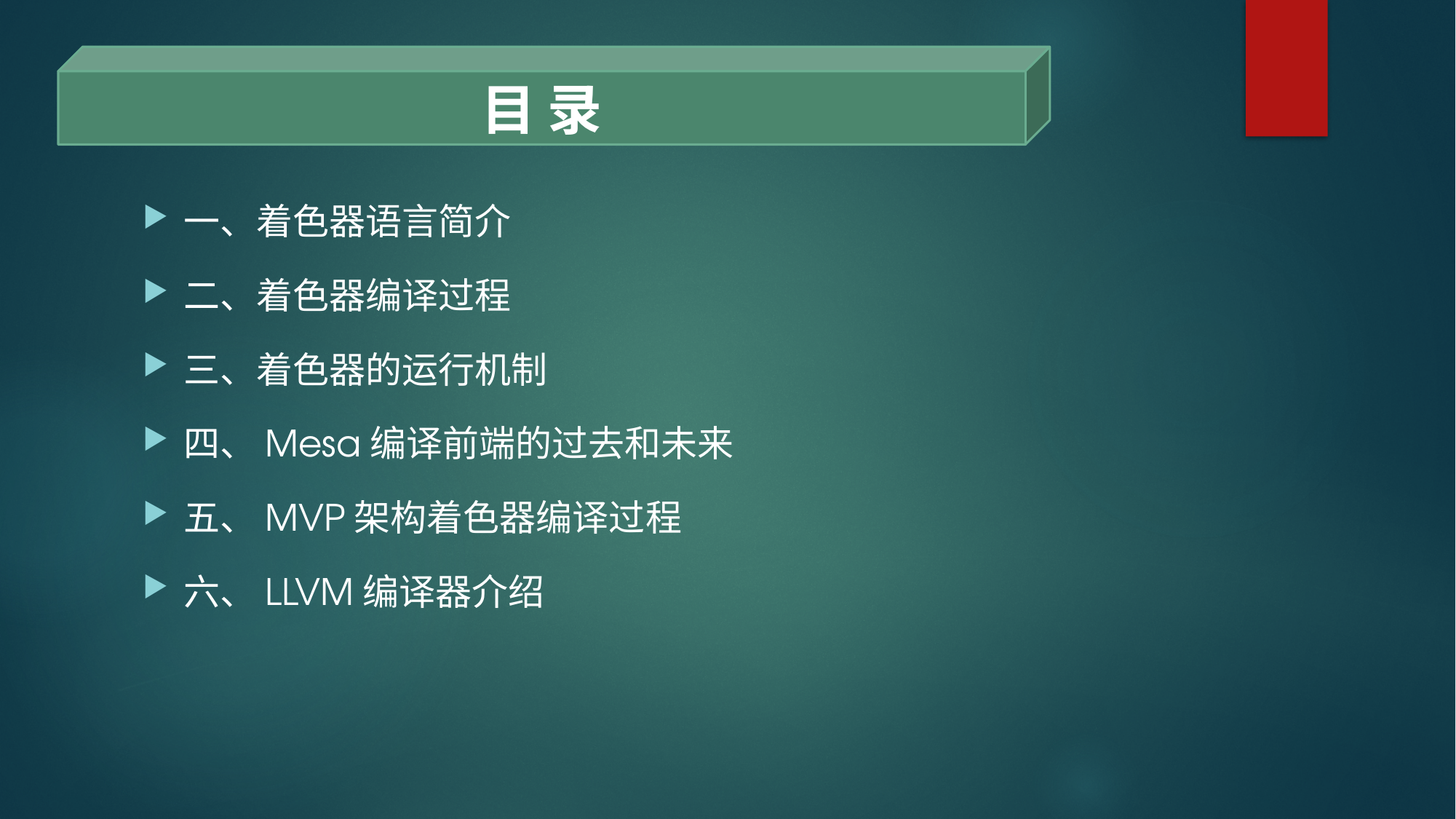

目 录
一、着色器语言简介
二、着色器编译过程
三、着色器的运行机制
四、Mesa编译前端的过去和未来
五、MVP架构着色器编译过程
六、LLVM编译器介绍